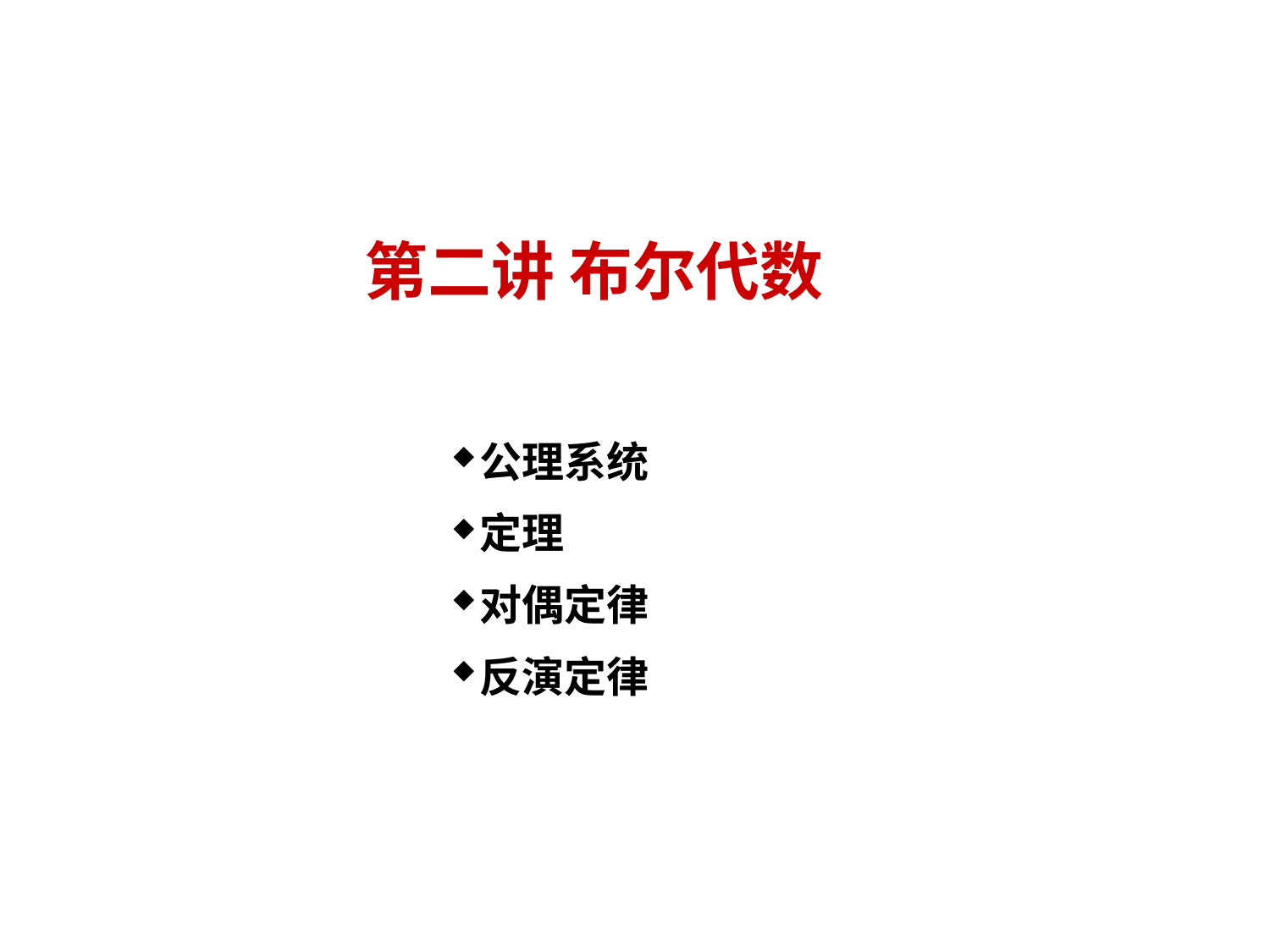

# 第二讲 布尔代数
公理系统
定理
对偶定律
反演定律